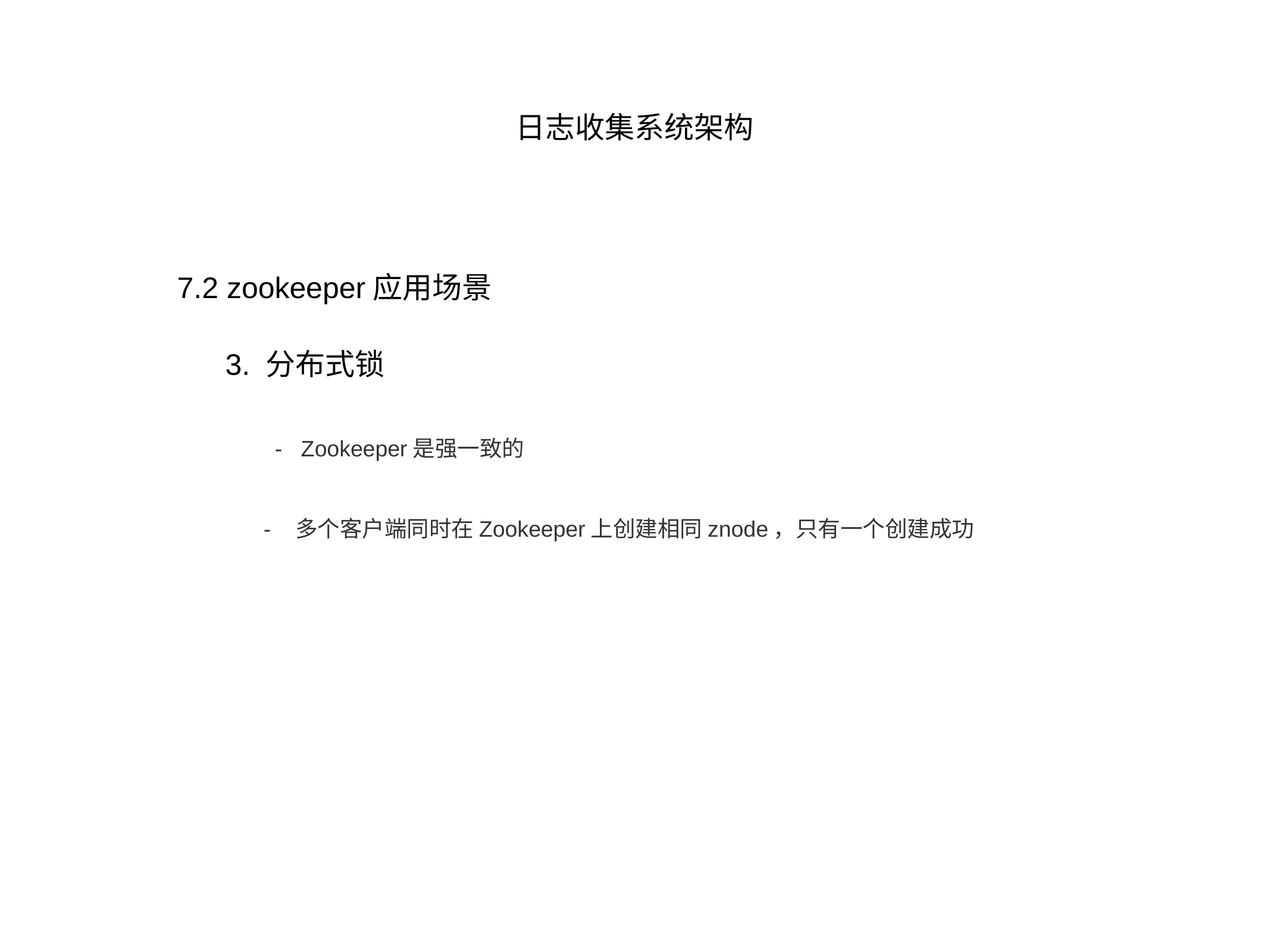

日志收集系统架构
7.2 zookeeper应用场景
3. 分布式锁
-   Zookeeper是强一致的
-   多个客户端同时在Zookeeper上创建相同znode，只有一个创建成功